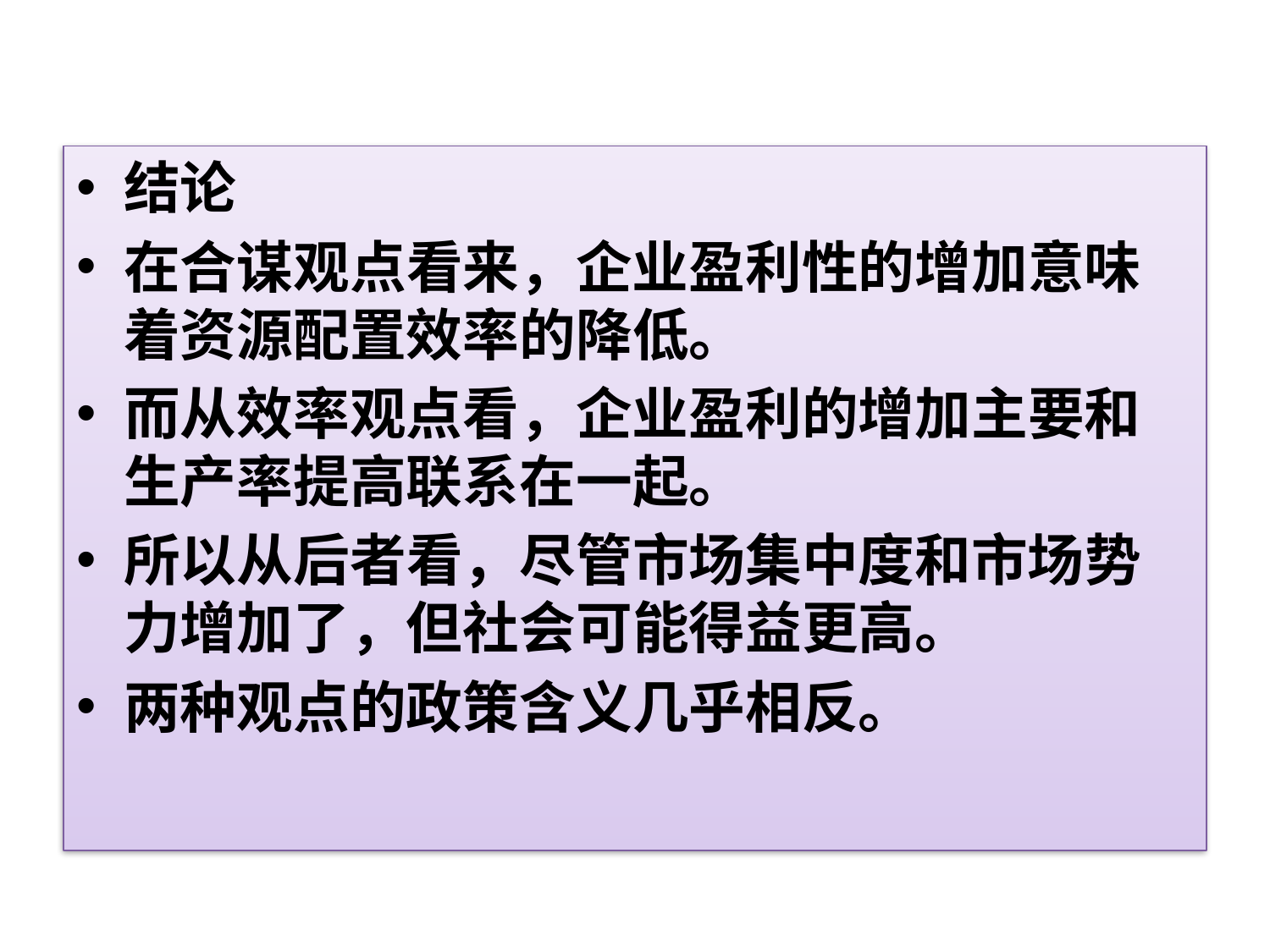

#
结论
在合谋观点看来，企业盈利性的增加意味着资源配置效率的降低。
而从效率观点看，企业盈利的增加主要和生产率提高联系在一起。
所以从后者看，尽管市场集中度和市场势力增加了，但社会可能得益更高。
两种观点的政策含义几乎相反。